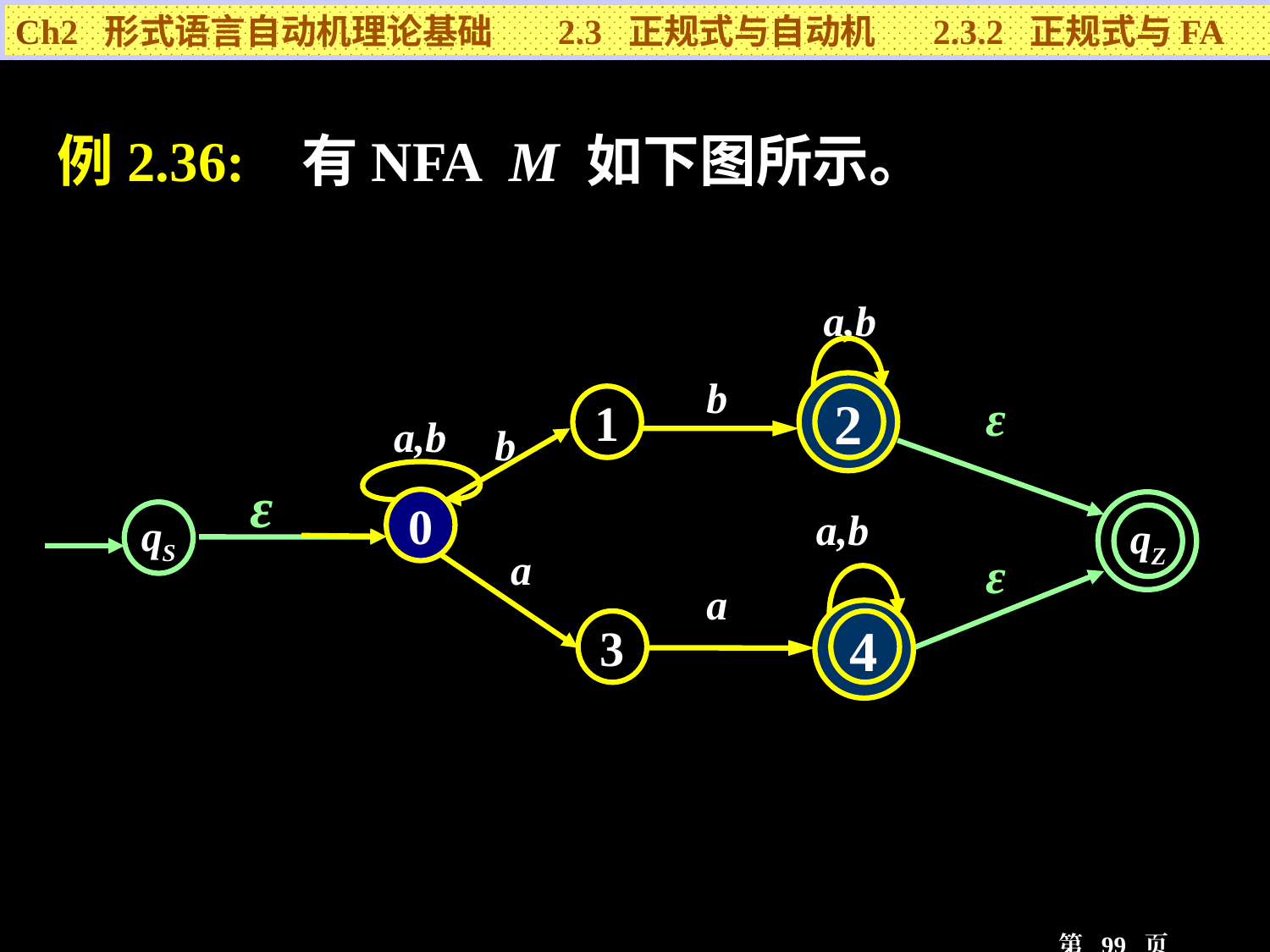

Ch2  形式语言自动机理论基础       2.3  正规式与自动机      2.3.2  正规式与FA

例2.36:   有NFA  M 如下图所示。
a,b
b
2
ε

ε

1

a,b
b

ε

0

qZ
a,b
qS

a

a
4
3